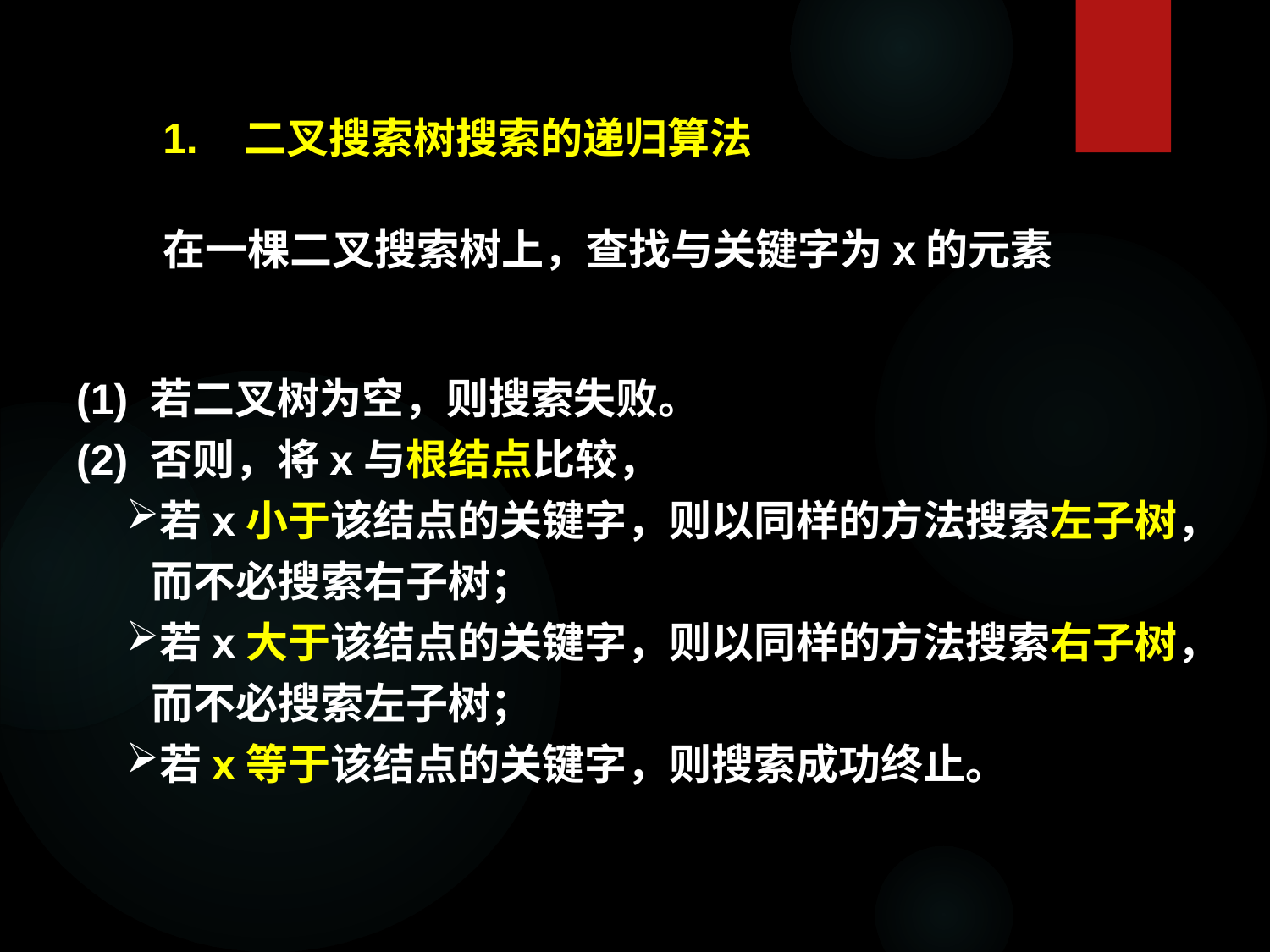

1.   二叉搜索树搜索的递归算法

在一棵二叉搜索树上，查找与关键字为x的元素
(1) 若二叉树为空，则搜索失败。
(2) 否则，将x与根结点比较，
若x小于该结点的关键字，则以同样的方法搜索左子树，而不必搜索右子树；
若x大于该结点的关键字，则以同样的方法搜索右子树，而不必搜索左子树；
若x等于该结点的关键字，则搜索成功终止。